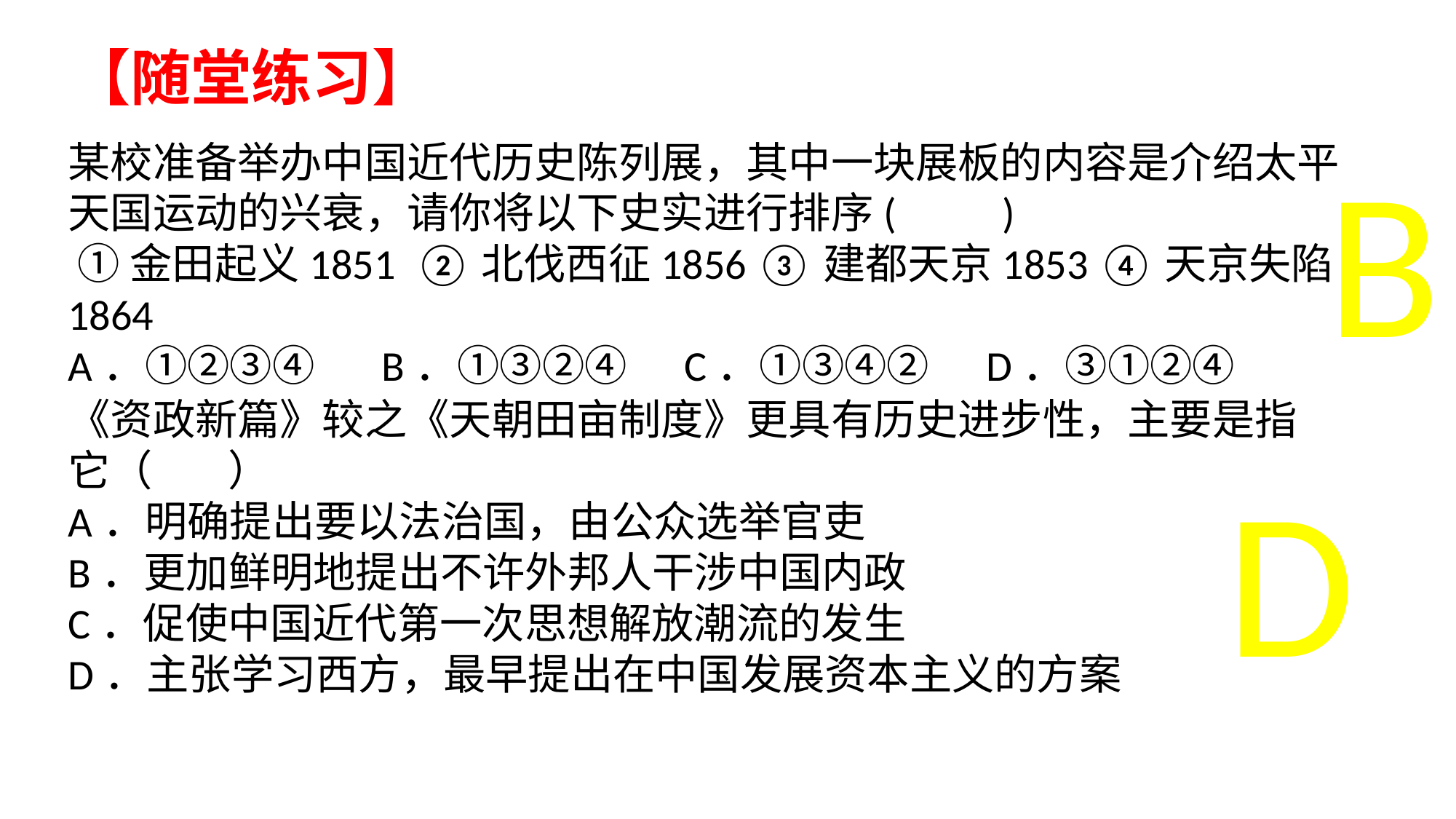

【随堂练习】
B
某校准备举办中国近代历史陈列展，其中一块展板的内容是介绍太平天国运动的兴衰，请你将以下史实进行排序(           )
 ①金田起义1851  ②北伐西征1856 ③建都天京1853 ④天京失陷1864
A．①②③④      B．①③②④     C．①③④②     D．③①②④
《资政新篇》较之《天朝田亩制度》更具有历史进步性，主要是指它（        ）
A．明确提出要以法治国，由公众选举官吏
B．更加鲜明地提出不许外邦人干涉中国内政
C．促使中国近代第一次思想解放潮流的发生
D．主张学习西方，最早提出在中国发展资本主义的方案
D